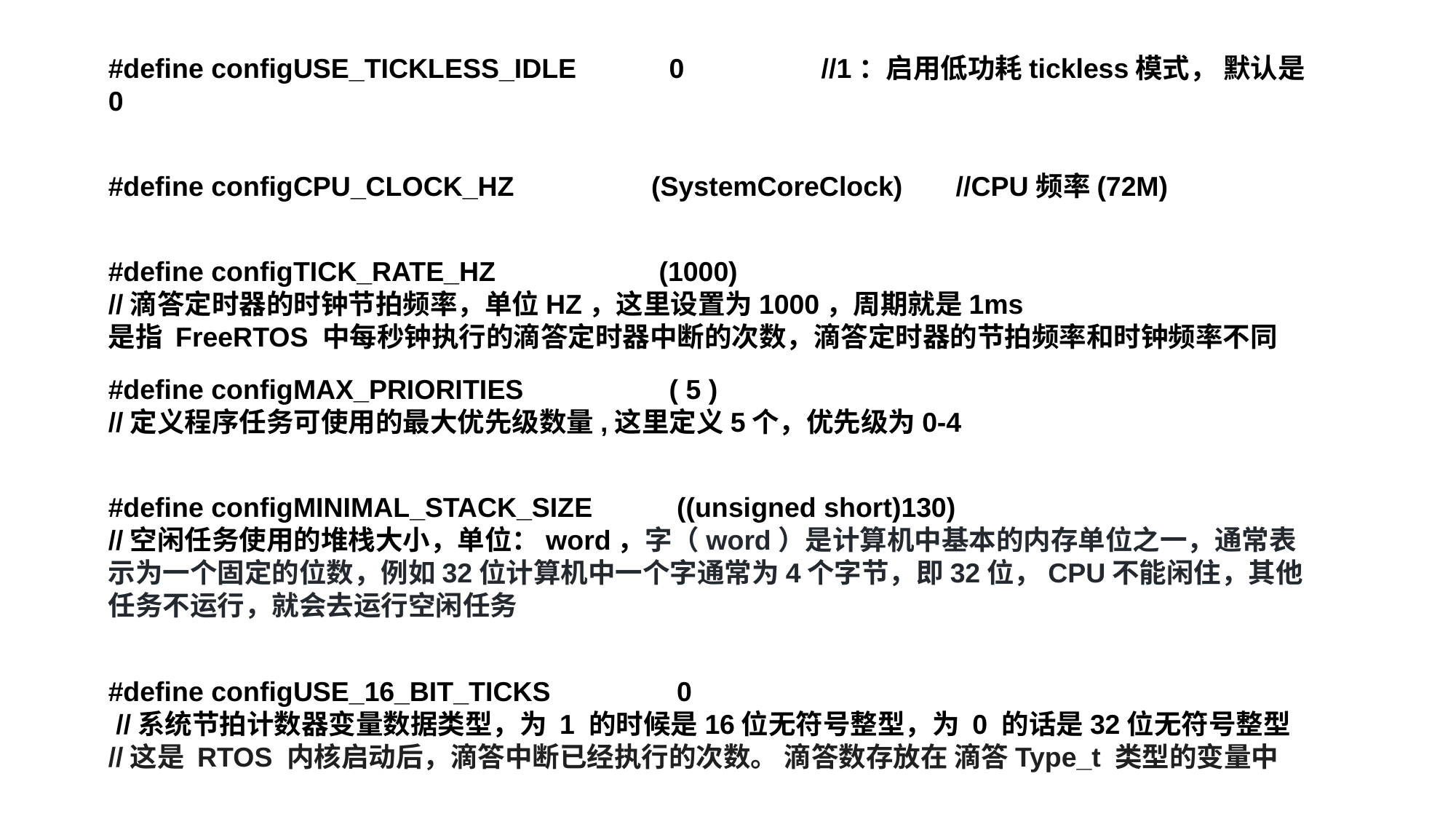

#define configUSE_TICKLESS_IDLE	  0                  //1：启用低功耗tickless模式， 默认是0
#define configCPU_CLOCK_HZ	              (SystemCoreClock)       //CPU频率(72M)
#define configTICK_RATE_HZ	               (1000)
//滴答定时器的时钟节拍频率，单位HZ，这里设置为1000，周期就是1ms
是指 FreeRTOS 中每秒钟执行的滴答定时器中断的次数，滴答定时器的节拍频率和时钟频率不同
#define configMAX_PRIORITIES		  ( 5 )
//定义程序任务可使用的最大优先级数量,这里定义5个，优先级为0-4
#define configMINIMAL_STACK_SIZE	   ((unsigned short)130)
//空闲任务使用的堆栈大小，单位：word，字（word）是计算机中基本的内存单位之一，通常表示为一个固定的位数，例如32位计算机中一个字通常为4个字节，即32位，CPU不能闲住，其他任务不运行，就会去运行空闲任务
#define configUSE_16_BIT_TICKS	   0
 //系统节拍计数器变量数据类型，为 1 的时候是16位无符号整型，为 0 的话是32位无符号整型
//这是 RTOS 内核启动后，滴答中断已经执行的次数。 滴答数存放在 滴答Type_t 类型的变量中